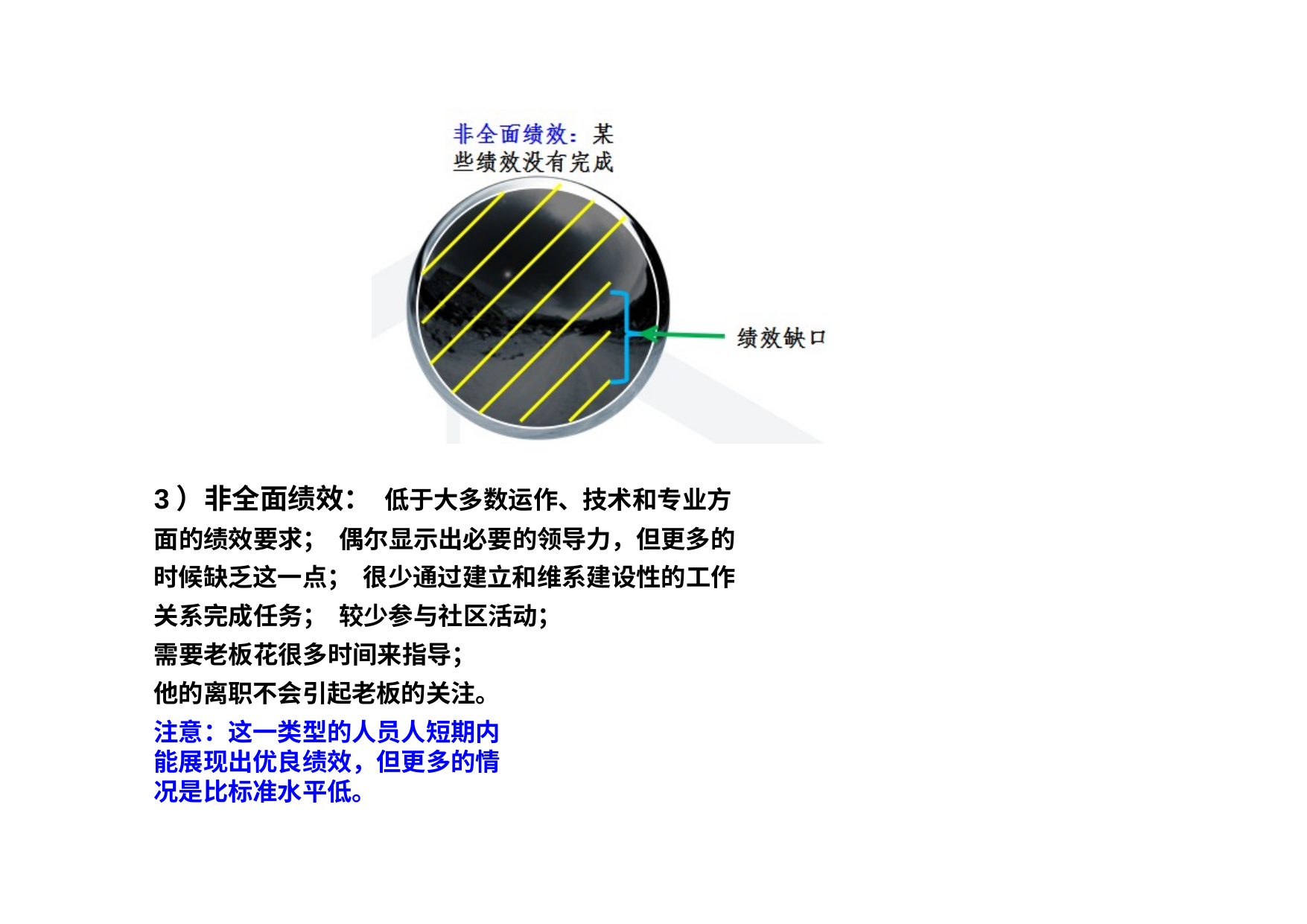

3）非全面绩效：  低于大多数运作、技术和专业方面的绩效要求；  偶尔显示出必要的领导力，但更多的时候缺乏这一点；  很少通过建立和维系建设性的工作关系完成任务；  较少参与社区活动；
需要老板花很多时间来指导；  他的离职不会引起老板的关注。
注意：这一类型的人员人短期内能展现出优良绩效，但更多的情况是比标准水平低。